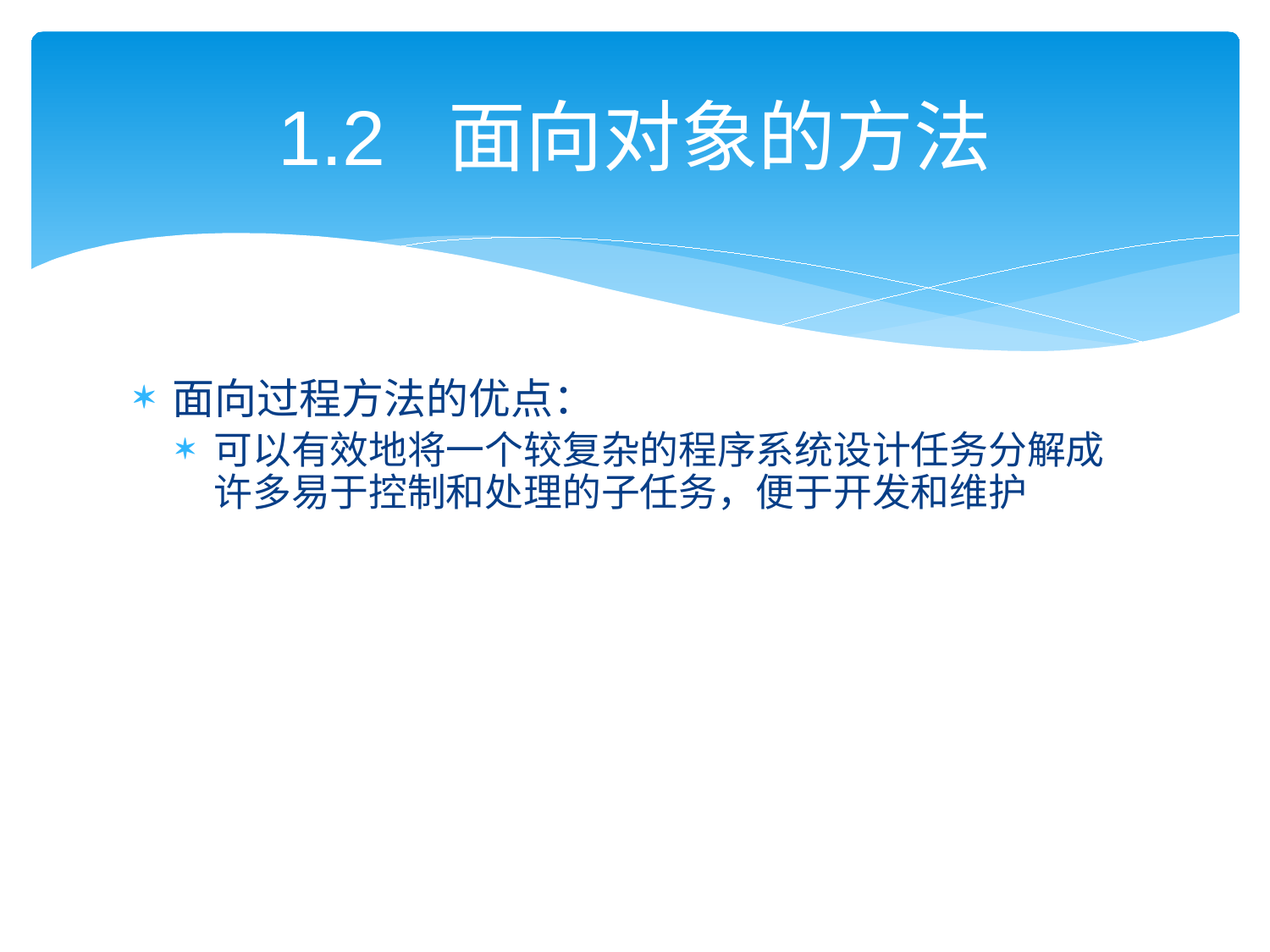

# 1.2  面向对象的方法
面向过程方法的优点：
可以有效地将一个较复杂的程序系统设计任务分解成许多易于控制和处理的子任务，便于开发和维护